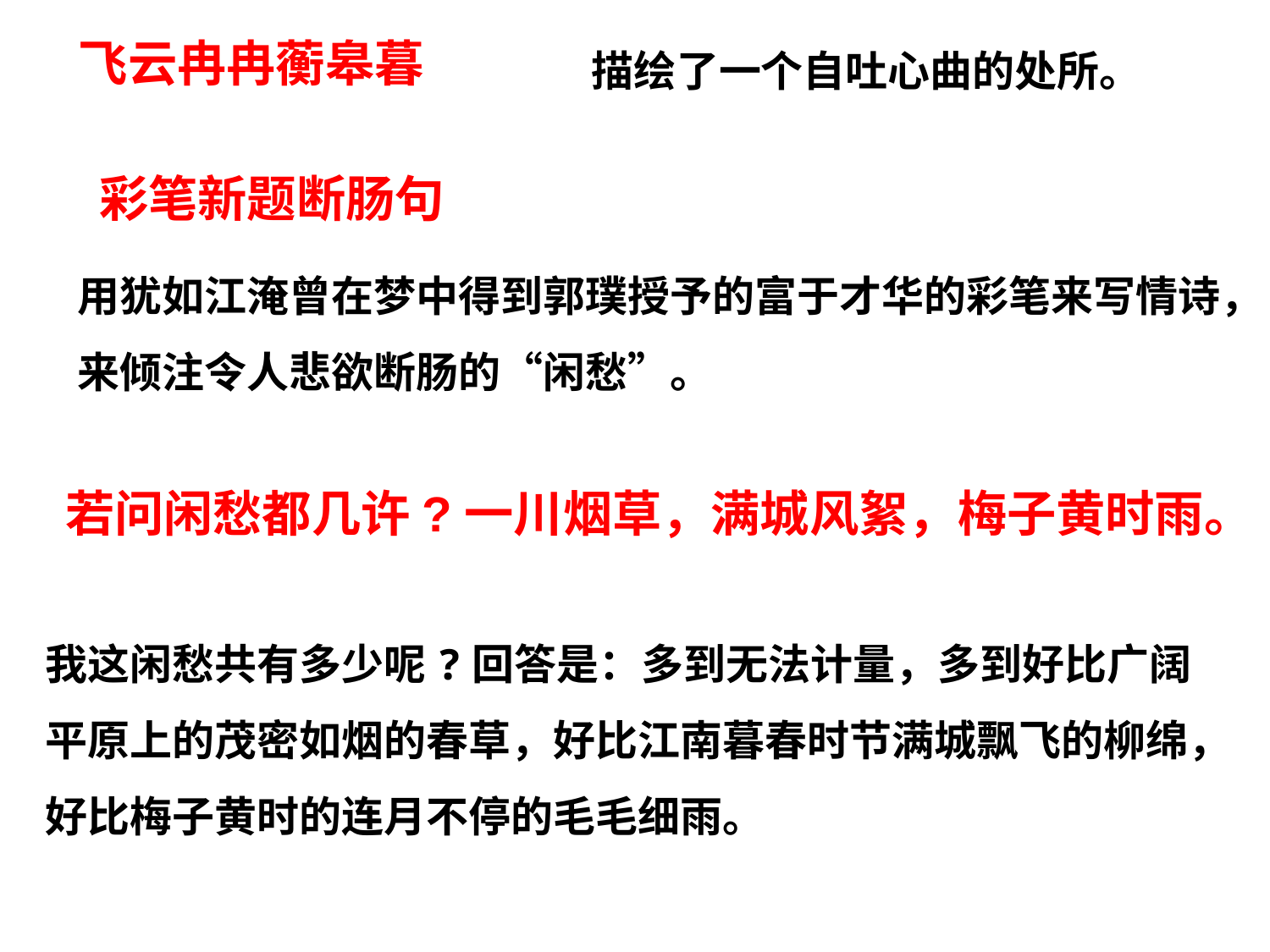

飞云冉冉蘅皋暮
描绘了一个自吐心曲的处所。
彩笔新题断肠句
用犹如江淹曾在梦中得到郭璞授予的富于才华的彩笔来写情诗，来倾注令人悲欲断肠的“闲愁”。
若问闲愁都几许?一川烟草，满城风絮，梅子黄时雨。
我这闲愁共有多少呢?回答是：多到无法计量，多到好比广阔平原上的茂密如烟的春草，好比江南暮春时节满城飘飞的柳绵，好比梅子黄时的连月不停的毛毛细雨。